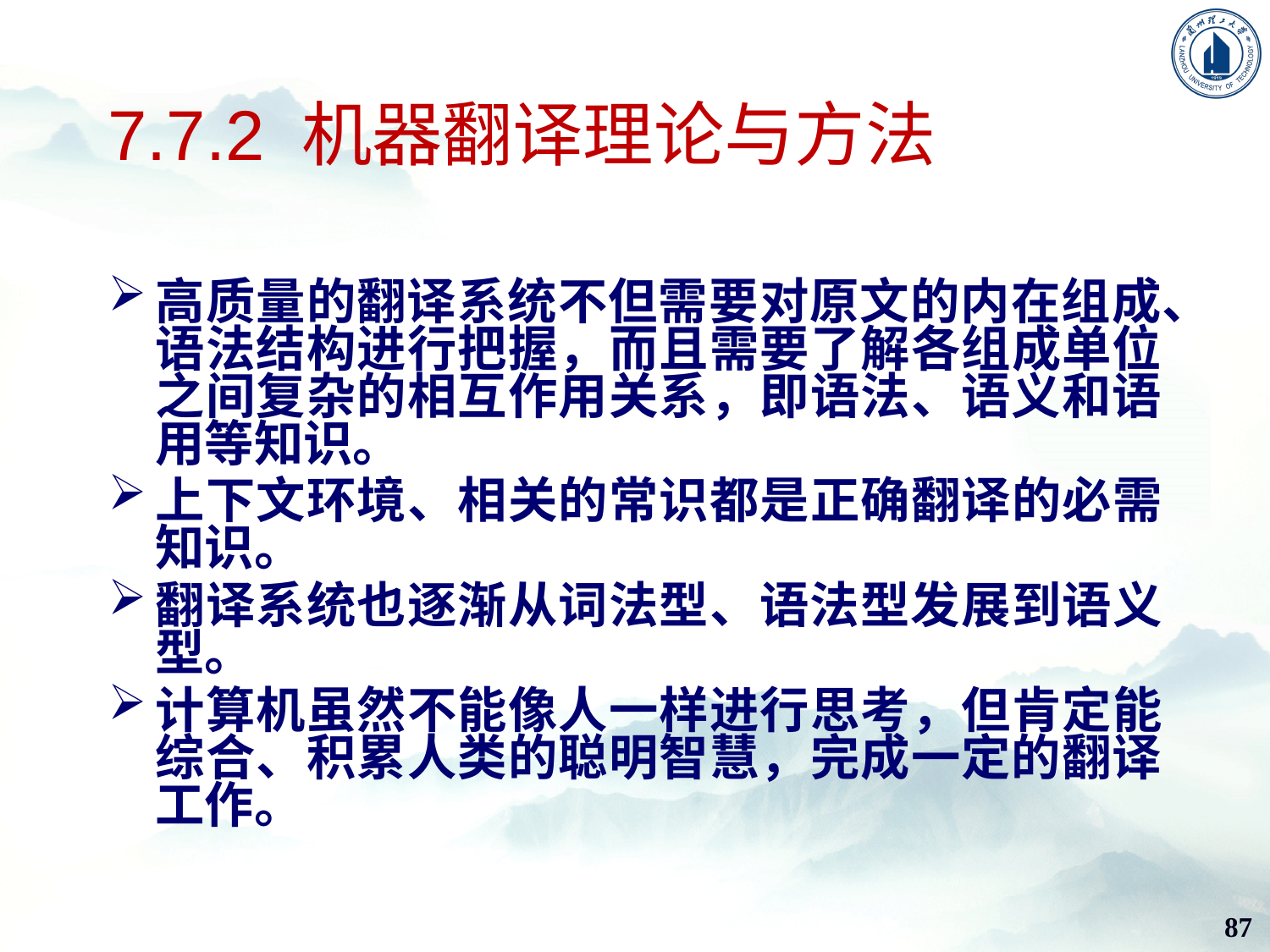

# 7.7.2 机器翻译理论与方法
高质量的翻译系统不但需要对原文的内在组成、语法结构进行把握，而且需要了解各组成单位之间复杂的相互作用关系，即语法、语义和语用等知识。
上下文环境、相关的常识都是正确翻译的必需知识。
翻译系统也逐渐从词法型、语法型发展到语义型。
计算机虽然不能像人一样进行思考，但肯定能综合、积累人类的聪明智慧，完成一定的翻译工作。
87